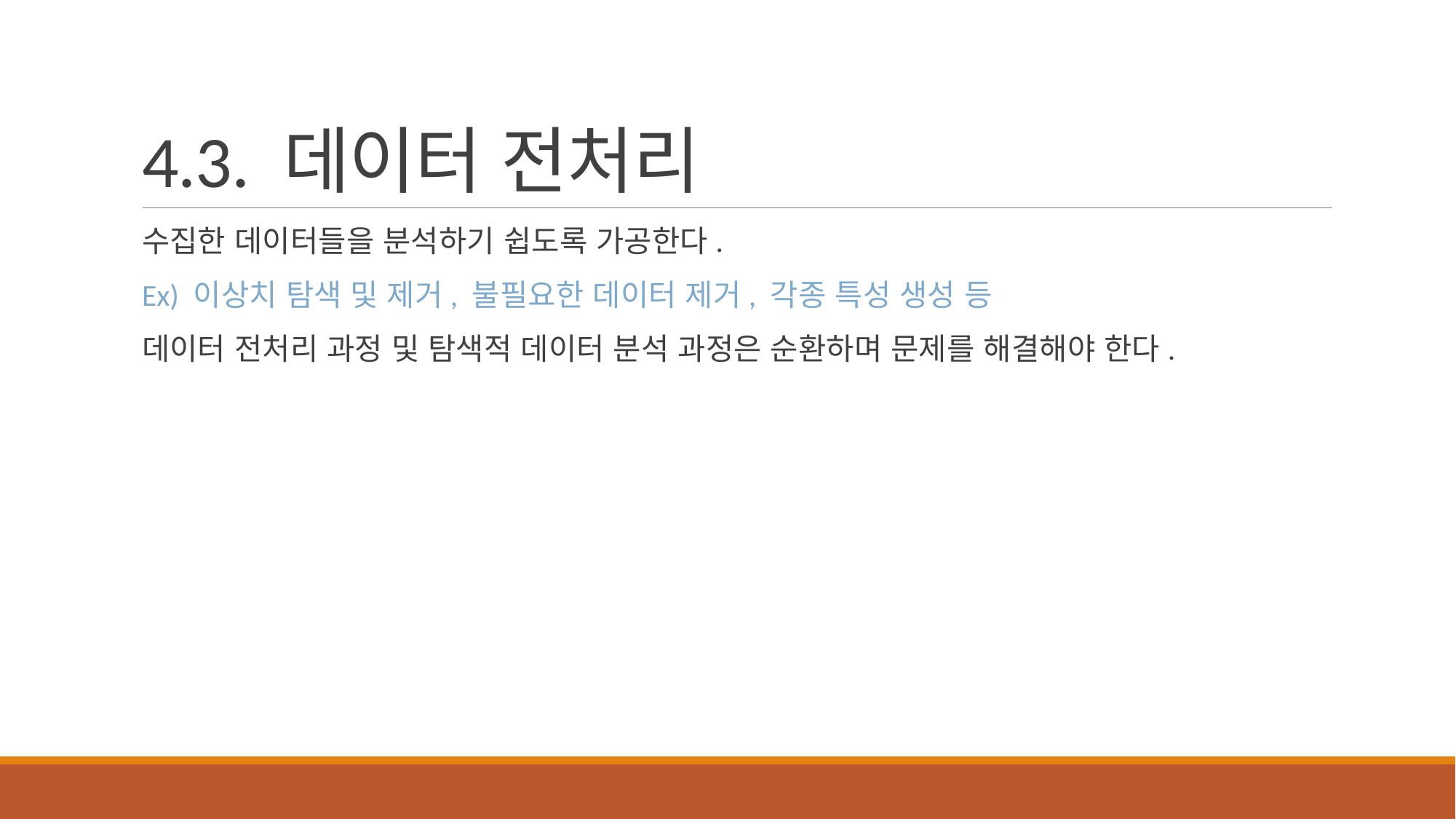

# 4.3. 데이터 전처리
수집한 데이터들을 분석하기 쉽도록 가공한다.
Ex) 이상치 탐색 및 제거, 불필요한 데이터 제거, 각종 특성 생성 등
데이터 전처리 과정 및 탐색적 데이터 분석 과정은 순환하며 문제를 해결해야 한다.